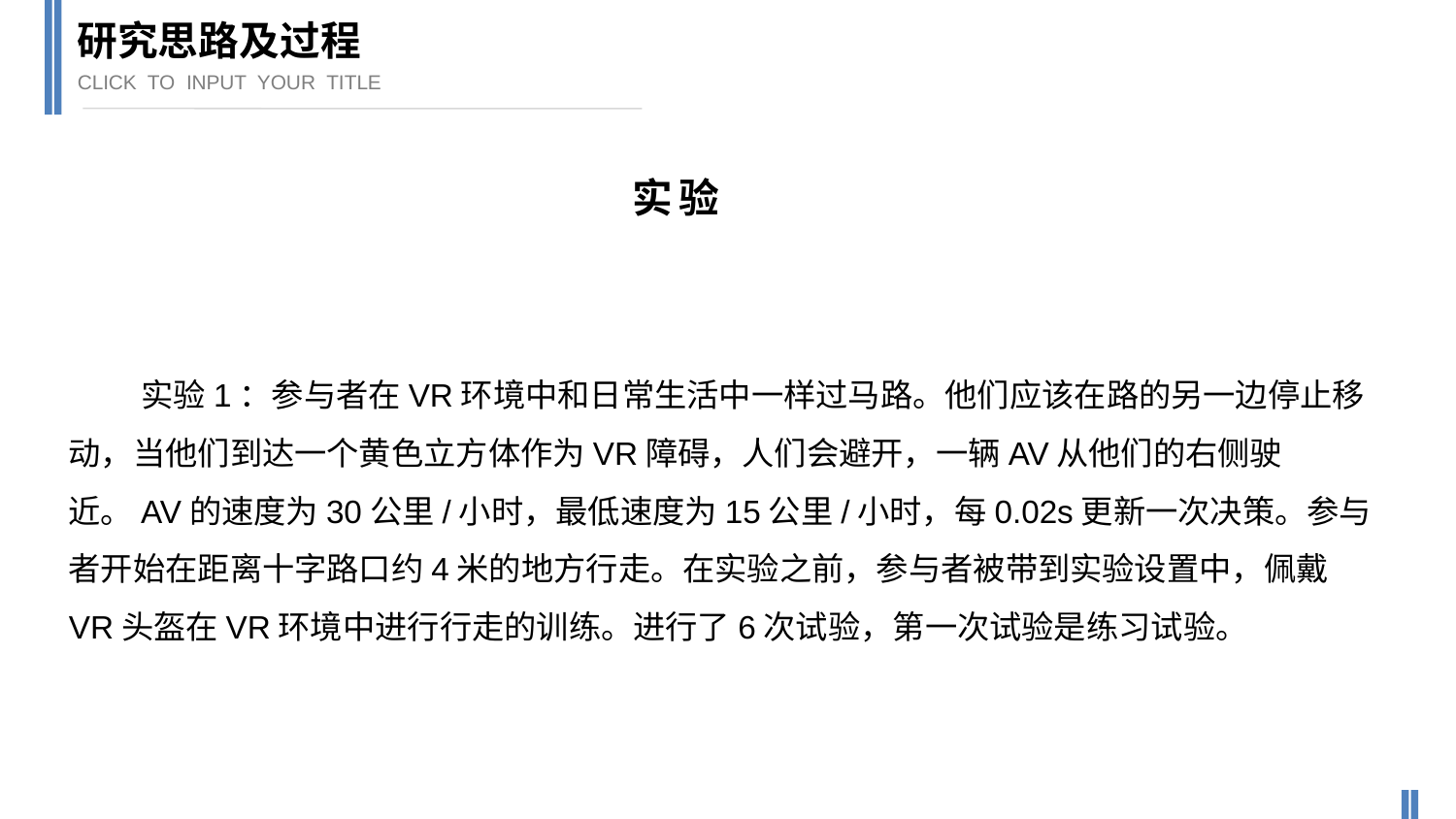

研究思路及过程
CLICK  TO  INPUT  YOUR  TITLE
实验
实验1：参与者在VR环境中和日常生活中一样过马路。他们应该在路的另一边停止移动，当他们到达一个黄色立方体作为VR障碍，人们会避开，一辆AV从他们的右侧驶近。AV的速度为30公里/小时，最低速度为15公里/小时，每0.02s更新一次决策。参与者开始在距离十字路口约4米的地方行走。在实验之前，参与者被带到实验设置中，佩戴VR头盔在VR环境中进行行走的训练。进行了6次试验，第一次试验是练习试验。